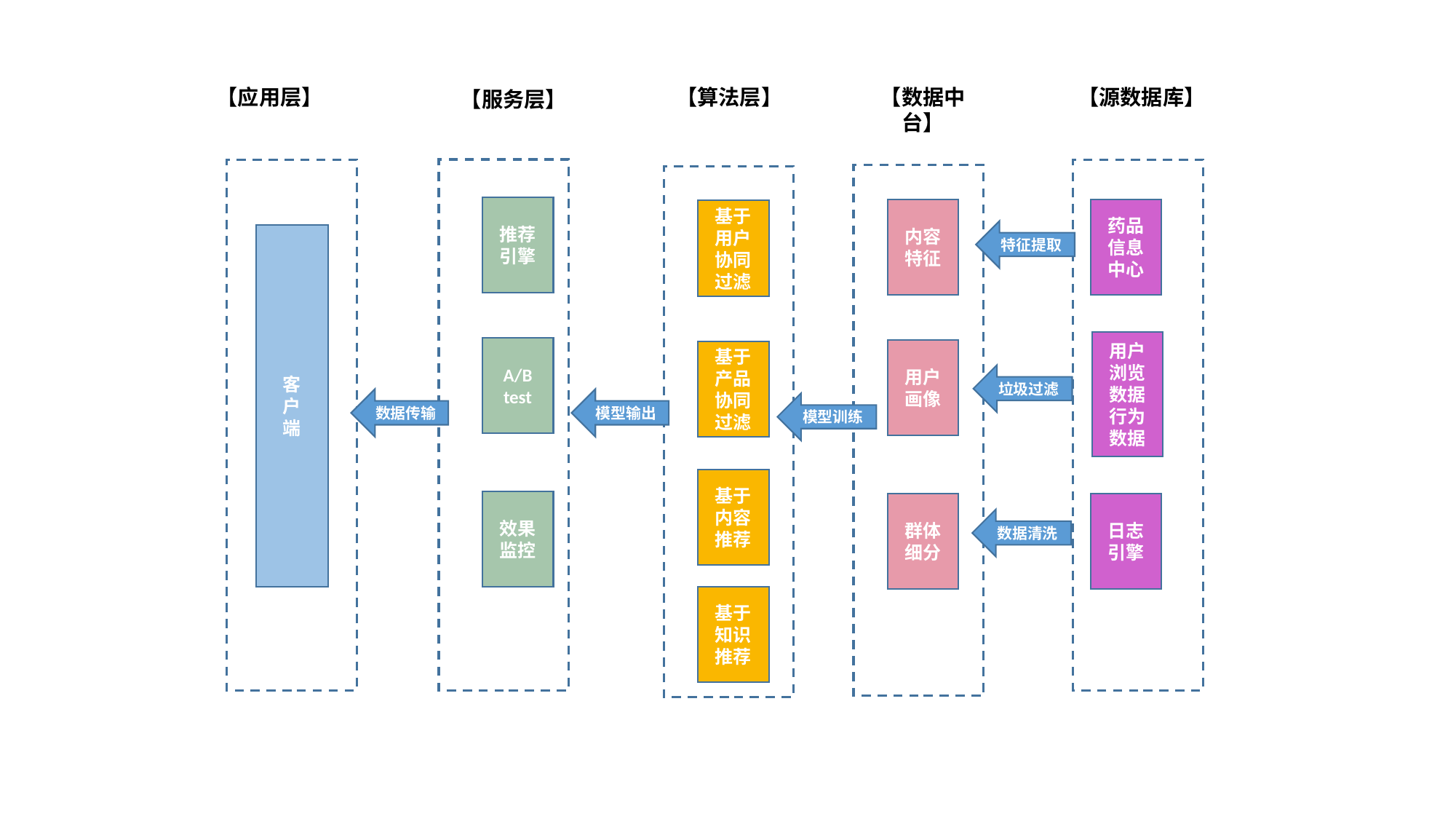

【应用层】
【算法层】
【数据中台】
【源数据库】
【服务层】

推荐引擎
内容特征
药品信息中心
基于用户协同过滤
特征提取
客
户
端
用户浏览数据行为数据
A/B
test
用户画像
基于产品协同过滤
垃圾过滤
数据传输
模型输出
模型训练
基于内容推荐
效果监控
群体细分
日志引擎
数据清洗
基于知识推荐